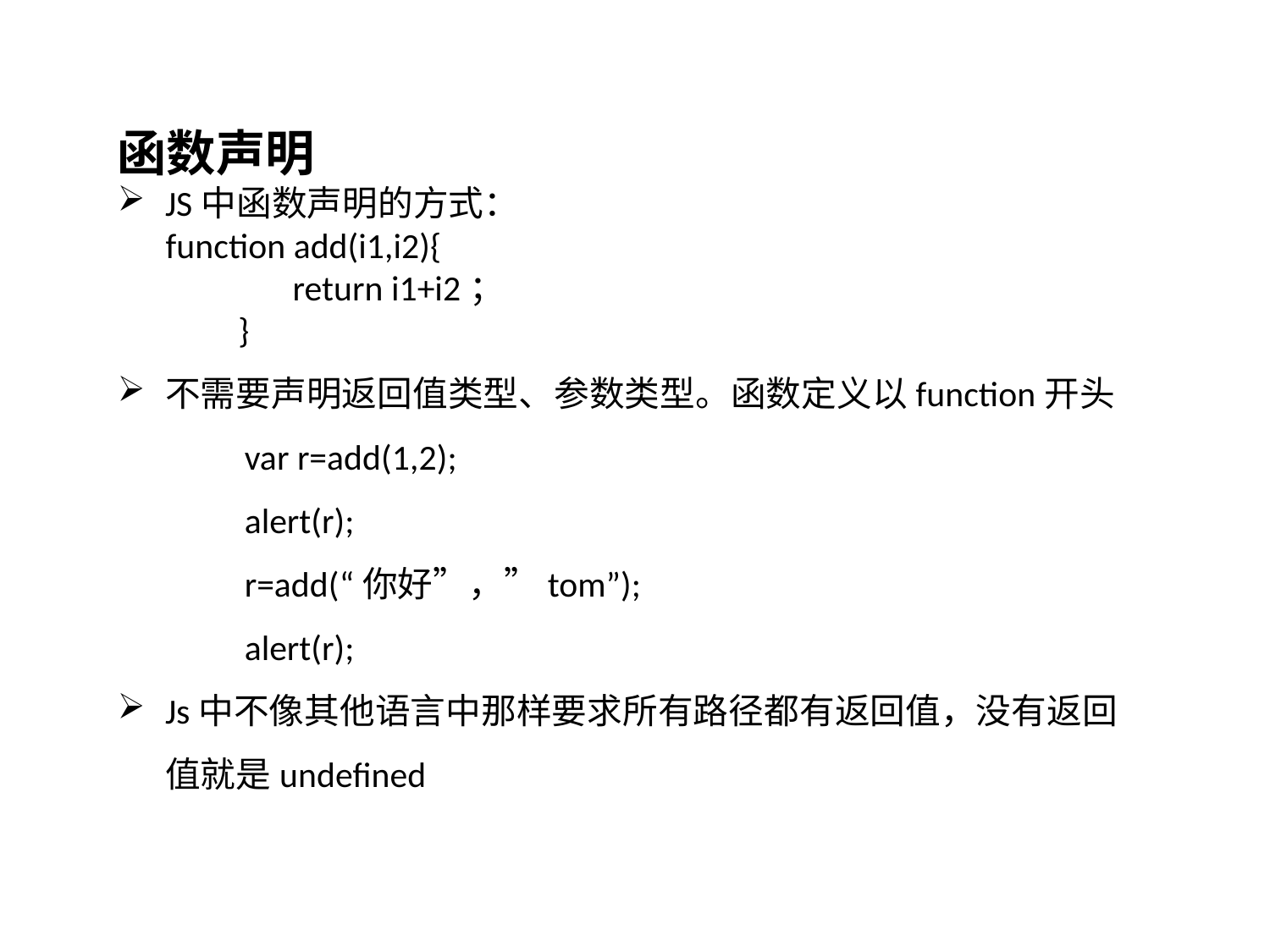

函数声明
JS中函数声明的方式：
      function add(i1,i2){
	      return i1+i2；
               }
不需要声明返回值类型、参数类型。函数定义以function开头
 	var r=add(1,2);
	alert(r);
	r=add(“你好”，”tom”);
	alert(r);
Js中不像其他语言中那样要求所有路径都有返回值，没有返回值就是undefined